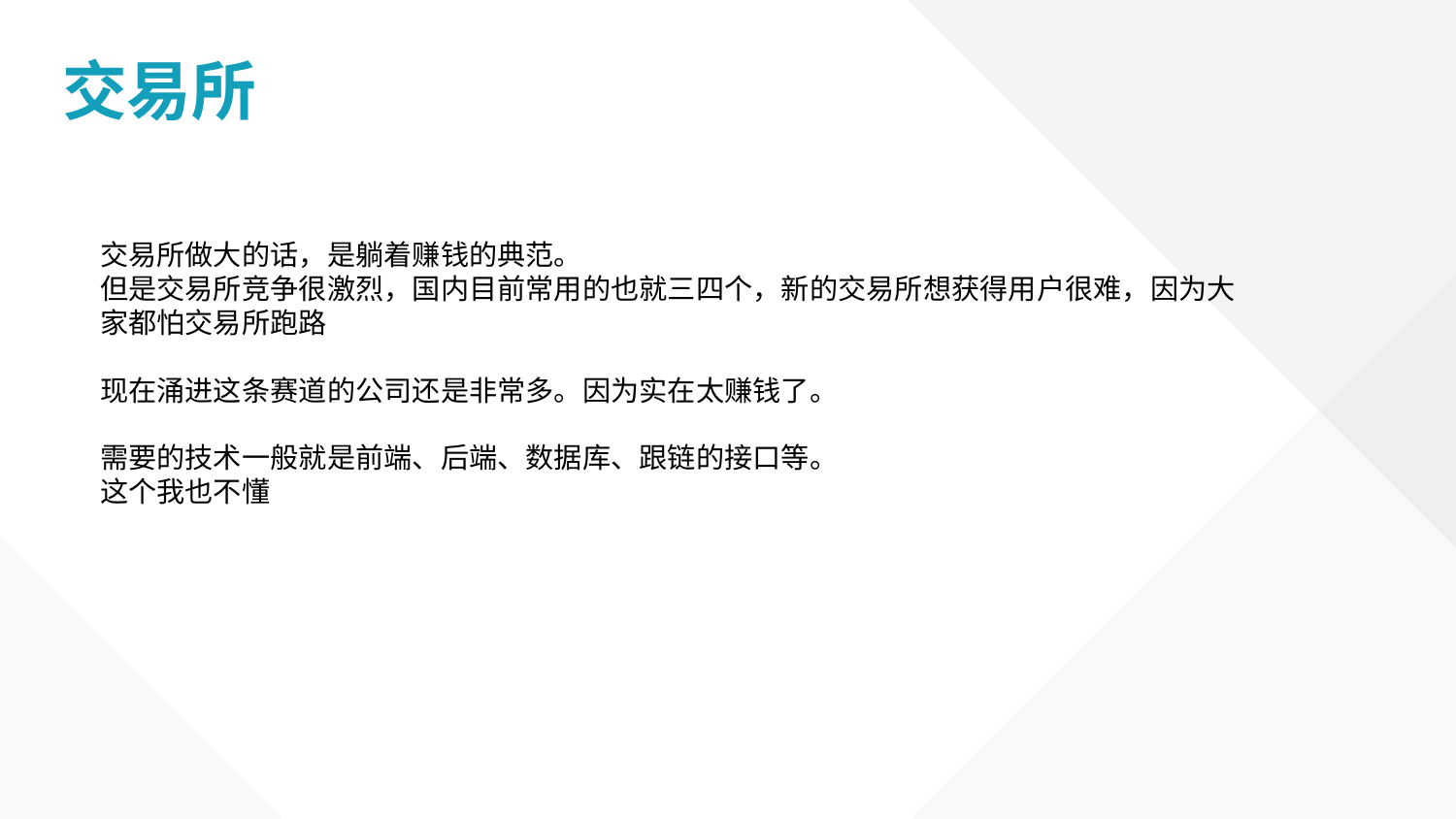

# 交易所
交易所做大的话，是躺着赚钱的典范。
但是交易所竞争很激烈，国内目前常用的也就三四个，新的交易所想获得用户很难，因为大家都怕交易所跑路

现在涌进这条赛道的公司还是非常多。因为实在太赚钱了。

需要的技术一般就是前端、后端、数据库、跟链的接口等。
这个我也不懂